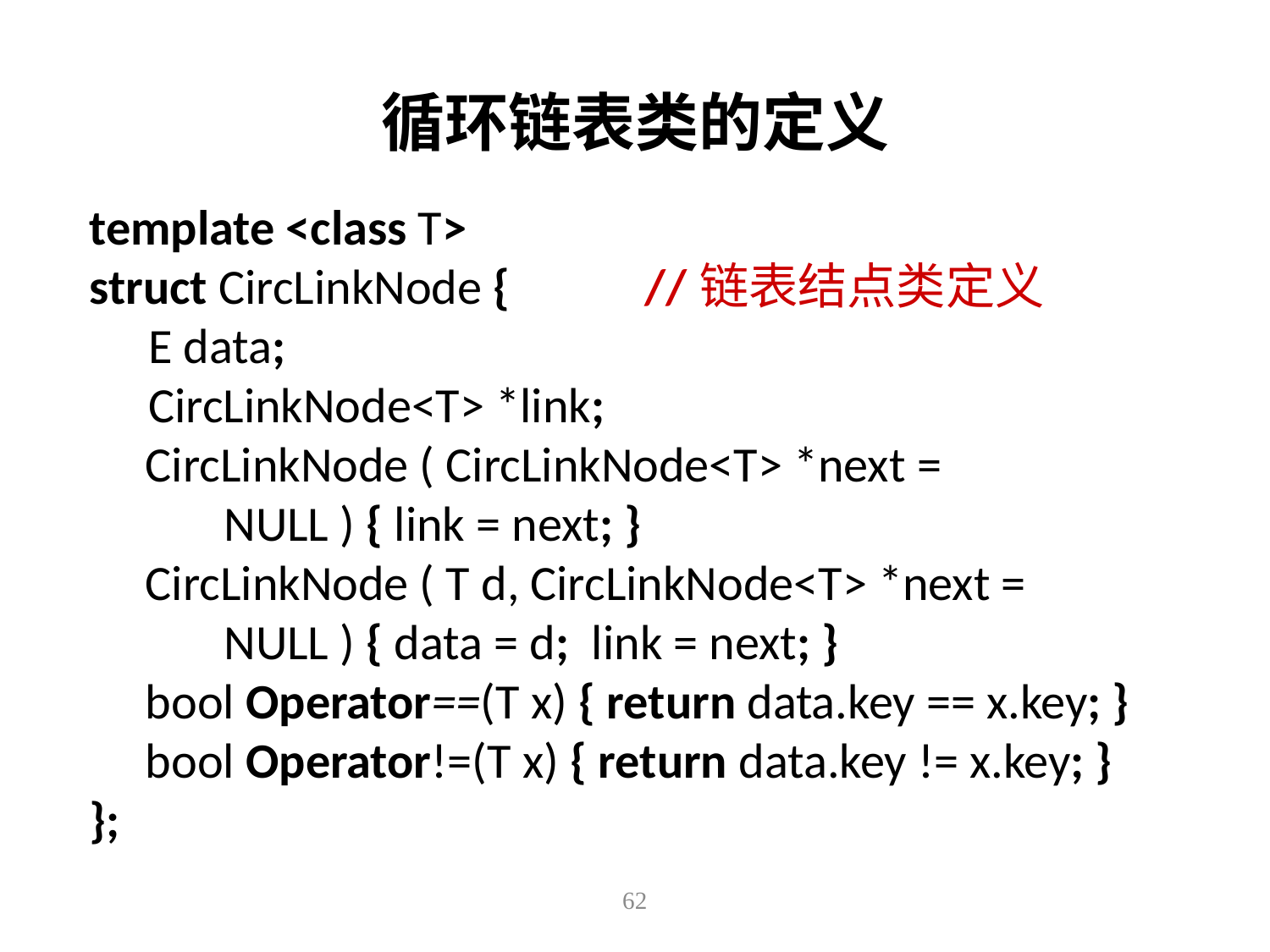

# 循环链表类的定义
template <class T>
struct CircLinkNode {		//链表结点类定义
	 E data;
	 CircLinkNode<T> *link;
     CircLinkNode ( CircLinkNode<T> *next =
            NULL ) { link = next; }
     CircLinkNode ( T d, CircLinkNode<T> *next =
            NULL ) { data = d;  link = next; }
     bool Operator==(T x) { return data.key == x.key; }
     bool Operator!=(T x) { return data.key != x.key; }
};
62